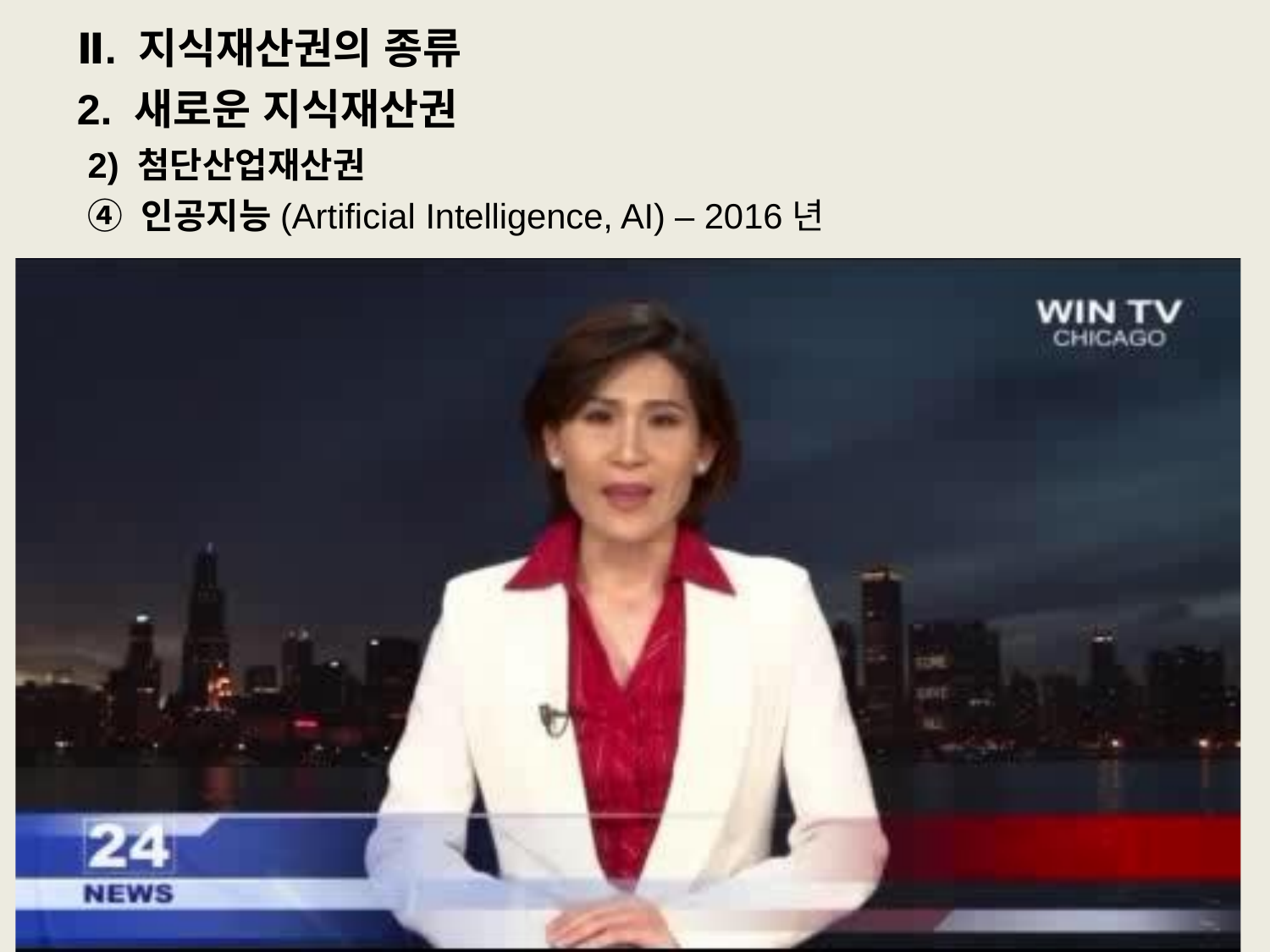

# Ⅱ. 지식재산권의 종류
2. 새로운 지식재산권
2) 첨단산업재산권
④ 인공지능(Artificial Intelligence, AI) – 2016년